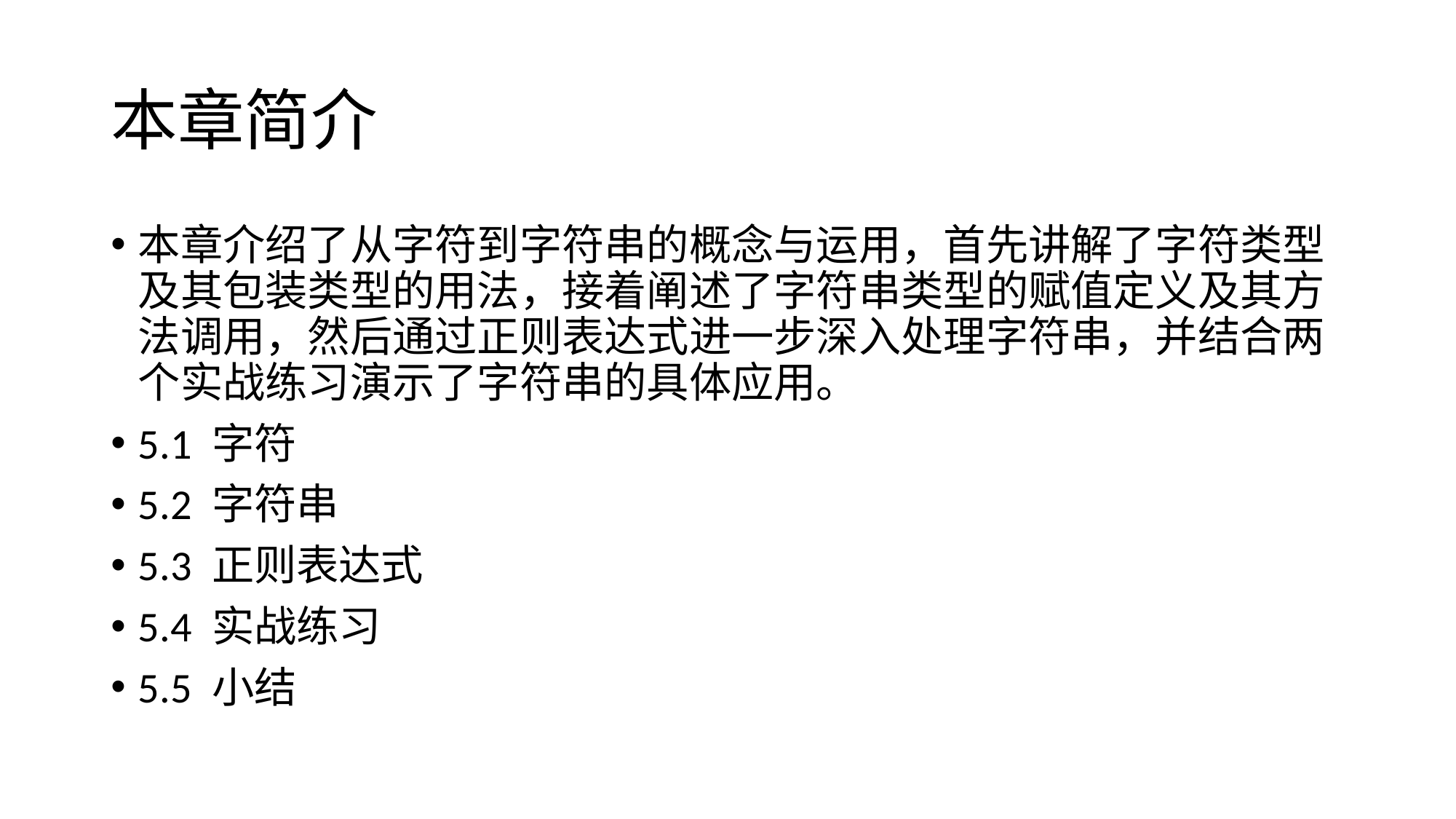

# 本章简介
本章介绍了从字符到字符串的概念与运用，首先讲解了字符类型及其包装类型的用法，接着阐述了字符串类型的赋值定义及其方法调用，然后通过正则表达式进一步深入处理字符串，并结合两个实战练习演示了字符串的具体应用。
5.1 字符
5.2 字符串
5.3 正则表达式
5.4 实战练习
5.5 小结